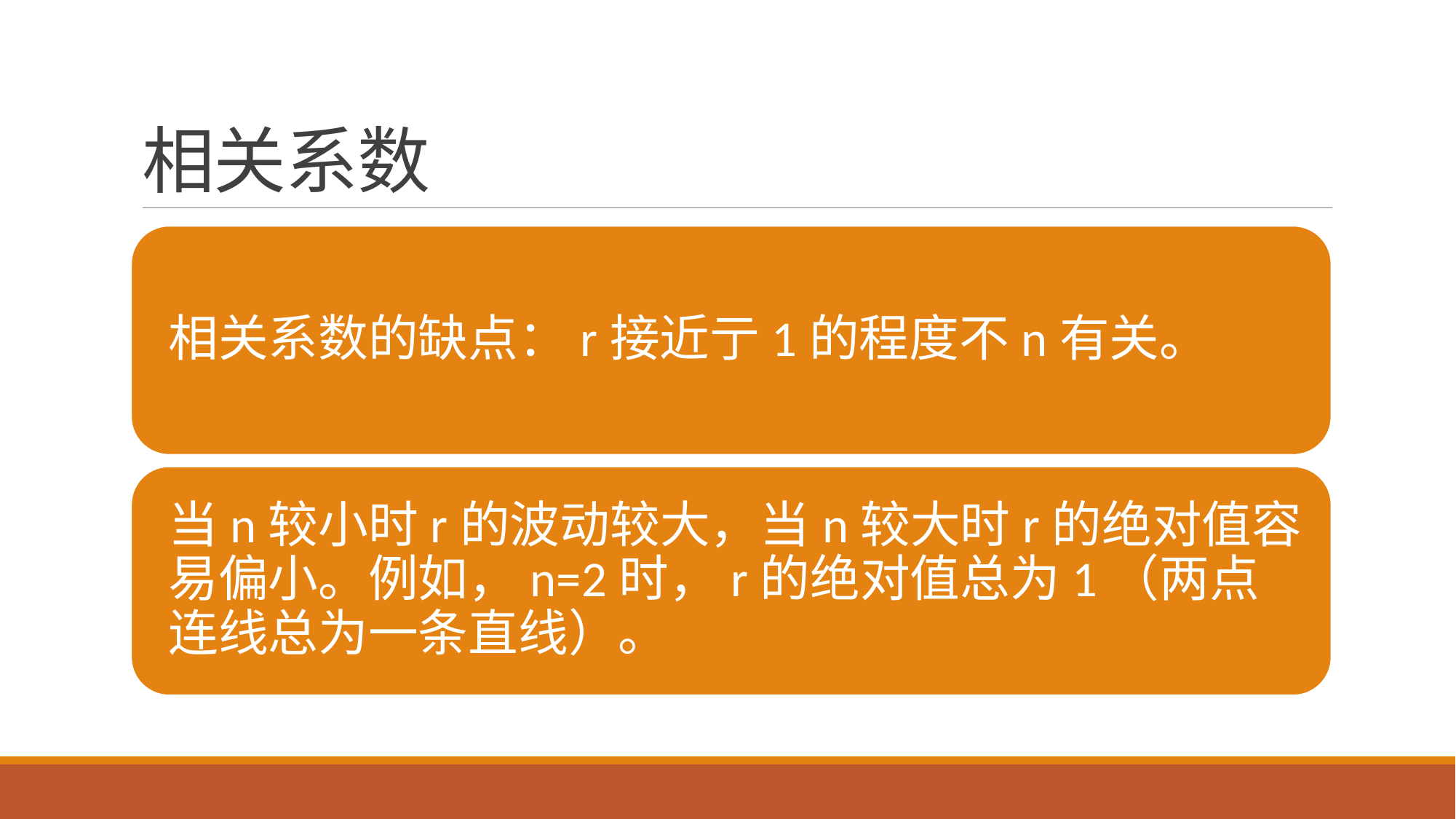

# 相关系数
相关系数的缺点：r接近亍1的程度不n有关。
当n较小时r的波动较大，当n较大时r的绝对值容易偏小。例如，n=2时，r的绝对值总为1（两点连线总为一条直线）。